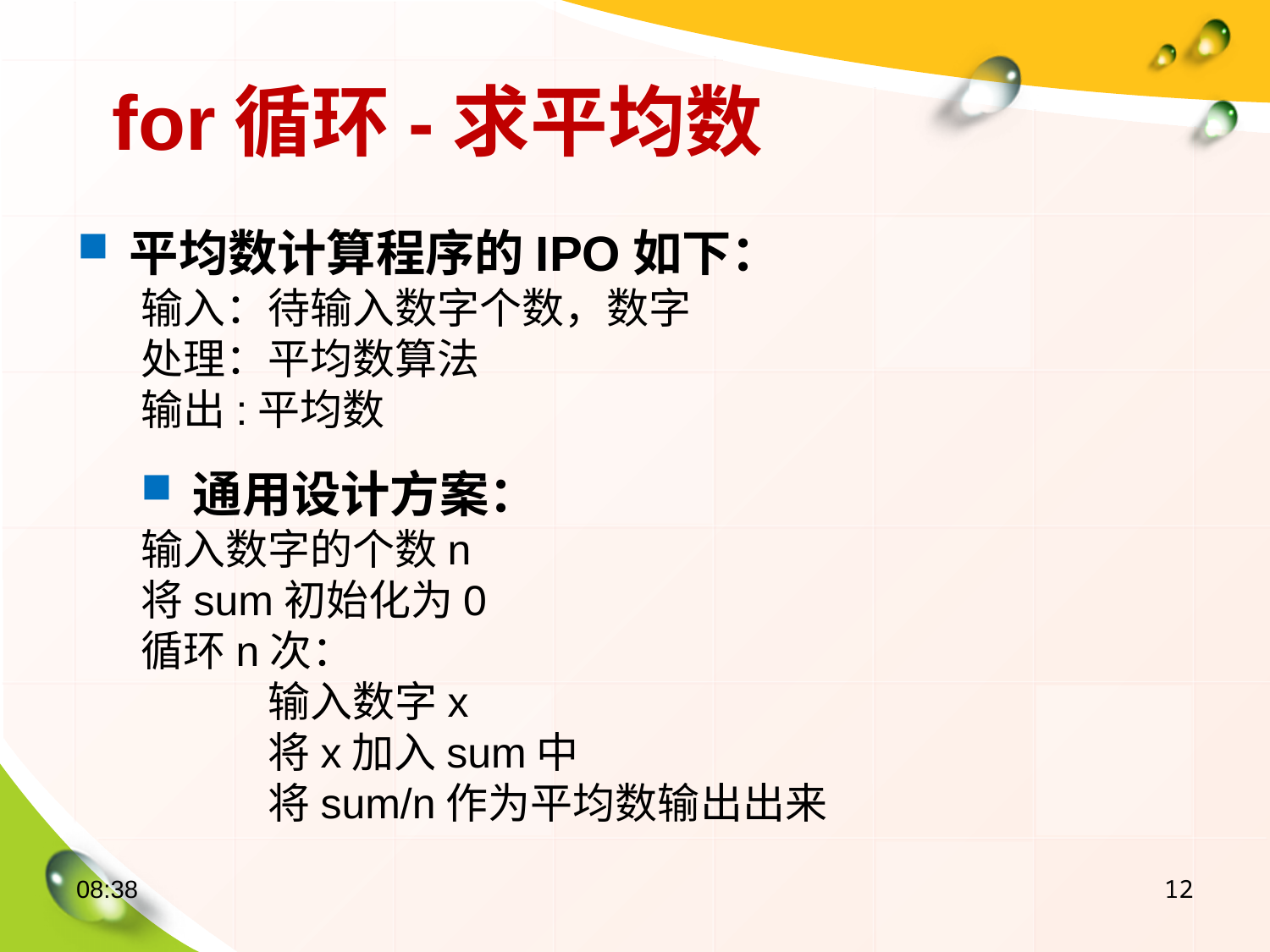

for循环-求平均数
 平均数计算程序的IPO如下：
输入：待输入数字个数，数字
处理：平均数算法
输出:平均数
 通用设计方案：
输入数字的个数n
将sum初始化为0
循环n次：
	输入数字x
	将x加入sum中
	将sum/n作为平均数输出出来

08:38
12